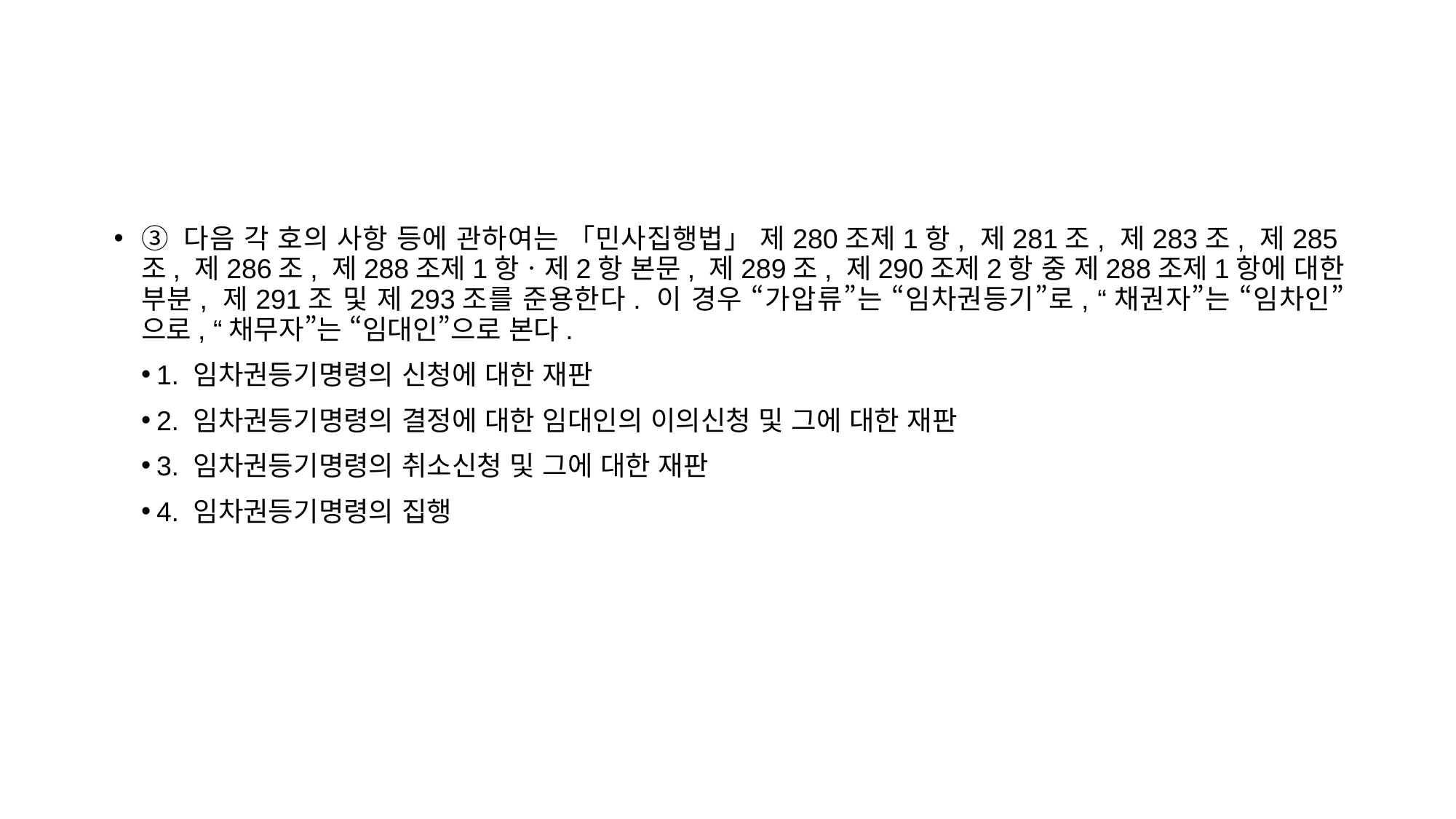

③ 다음 각 호의 사항 등에 관하여는 「민사집행법」 제280조제1항, 제281조, 제283조, 제285조, 제286조, 제288조제1항ㆍ제2항 본문, 제289조, 제290조제2항 중 제288조제1항에 대한 부분, 제291조 및 제293조를 준용한다. 이 경우 “가압류”는 “임차권등기”로, “채권자”는 “임차인”으로, “채무자”는 “임대인”으로 본다.
1. 임차권등기명령의 신청에 대한 재판
2. 임차권등기명령의 결정에 대한 임대인의 이의신청 및 그에 대한 재판
3. 임차권등기명령의 취소신청 및 그에 대한 재판
4. 임차권등기명령의 집행